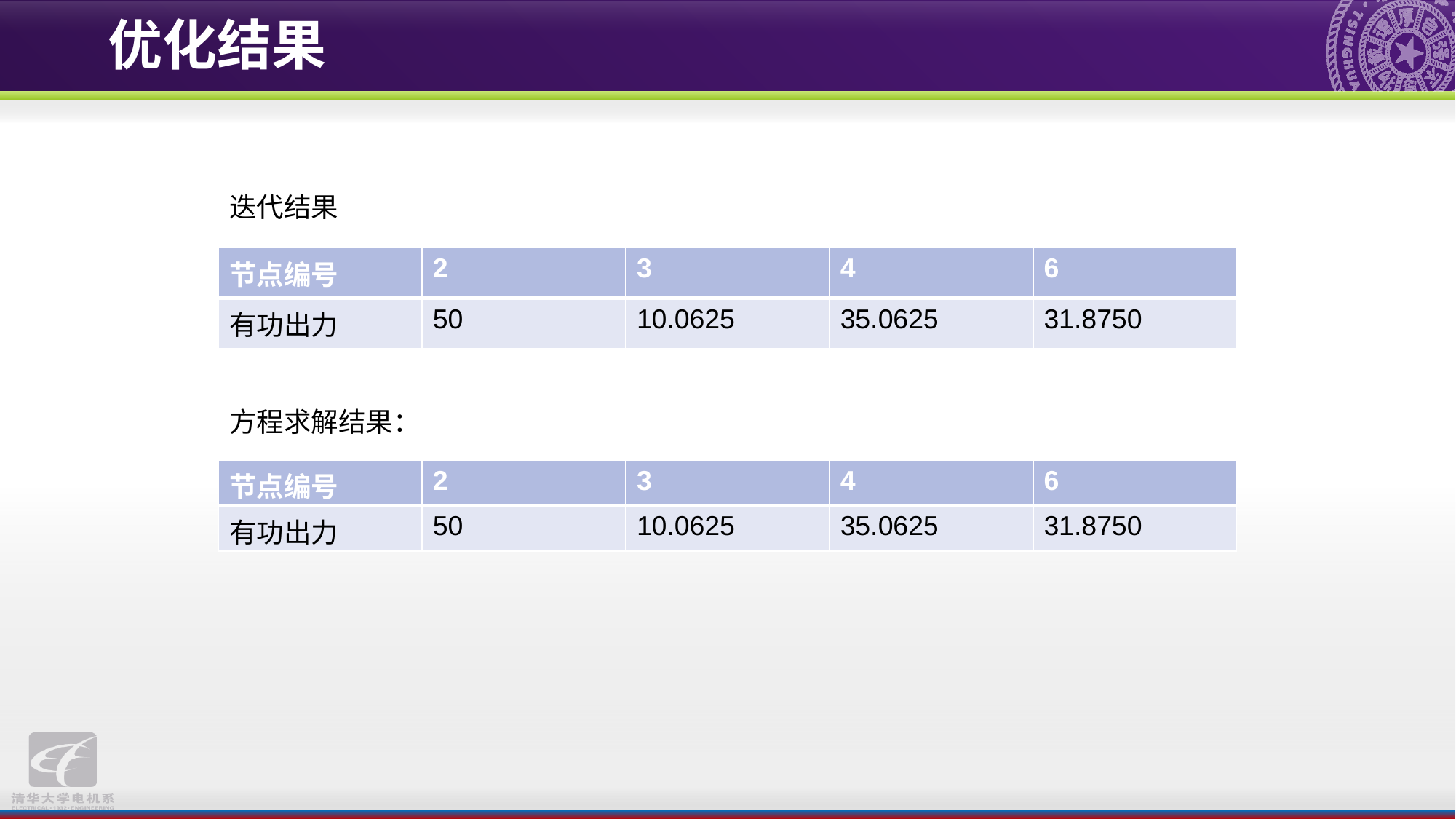

优化结果
迭代结果
| 节点编号 | 2 | 3 | 4 | 6 |
| --- | --- | --- | --- | --- |
| 有功出力 | 50 | 10.0625 | 35.0625 | 31.8750 |
方程求解结果：
| 节点编号 | 2 | 3 | 4 | 6 |
| --- | --- | --- | --- | --- |
| 有功出力 | 50 | 10.0625 | 35.0625 | 31.8750 |